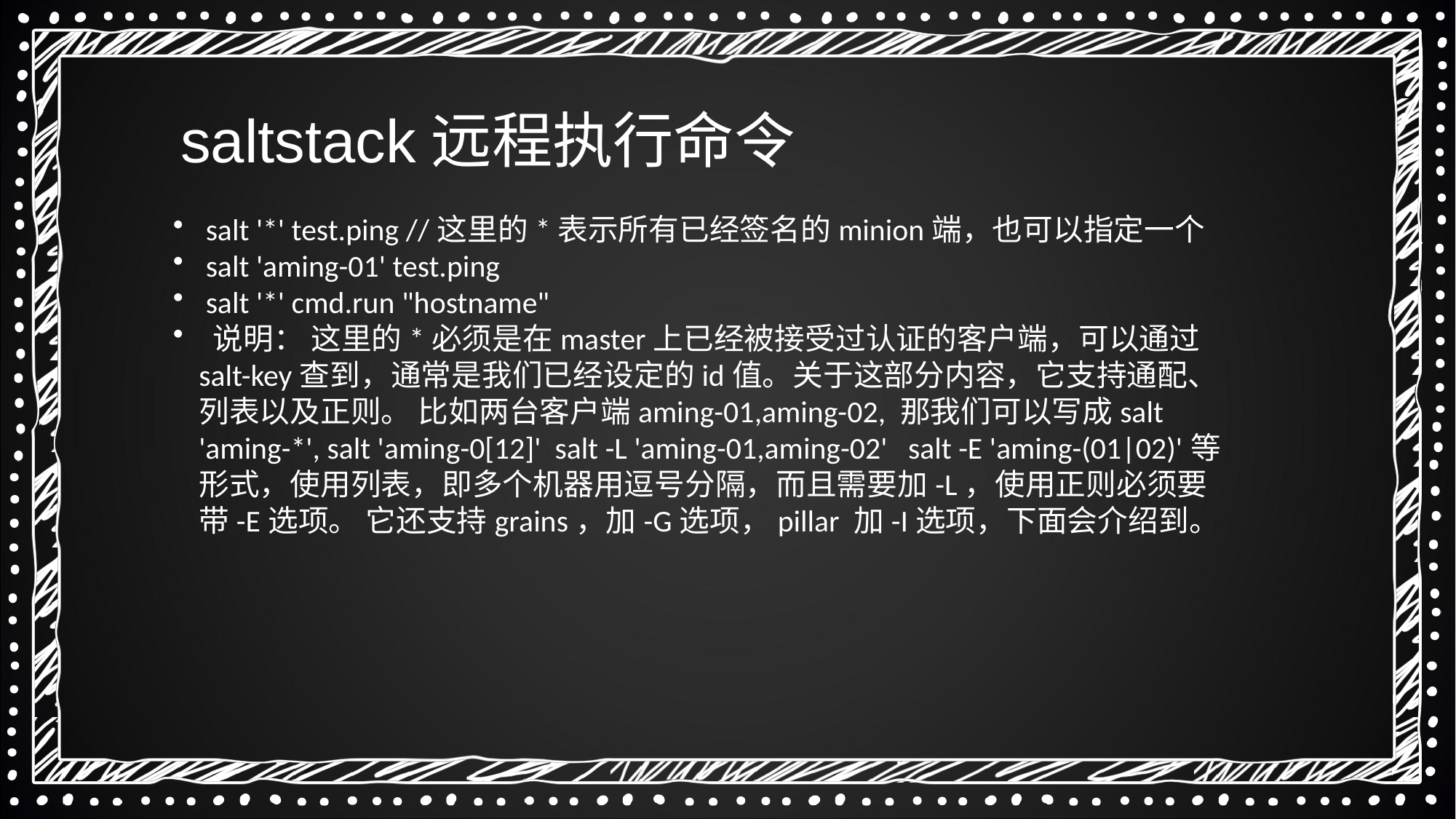

saltstack远程执行命令
 salt '*' test.ping //这里的*表示所有已经签名的minion端，也可以指定一个
 salt 'aming-01' test.ping
 salt '*' cmd.run "hostname"
 说明： 这里的*必须是在master上已经被接受过认证的客户端，可以通过salt-key查到，通常是我们已经设定的id值。关于这部分内容，它支持通配、列表以及正则。 比如两台客户端aming-01,aming-02, 那我们可以写成salt 'aming-*', salt 'aming-0[12]'  salt -L 'aming-01,aming-02'   salt -E 'aming-(01|02)'等形式，使用列表，即多个机器用逗号分隔，而且需要加-L，使用正则必须要带-E选项。 它还支持grains，加-G选项，pillar 加-I选项，下面会介绍到。